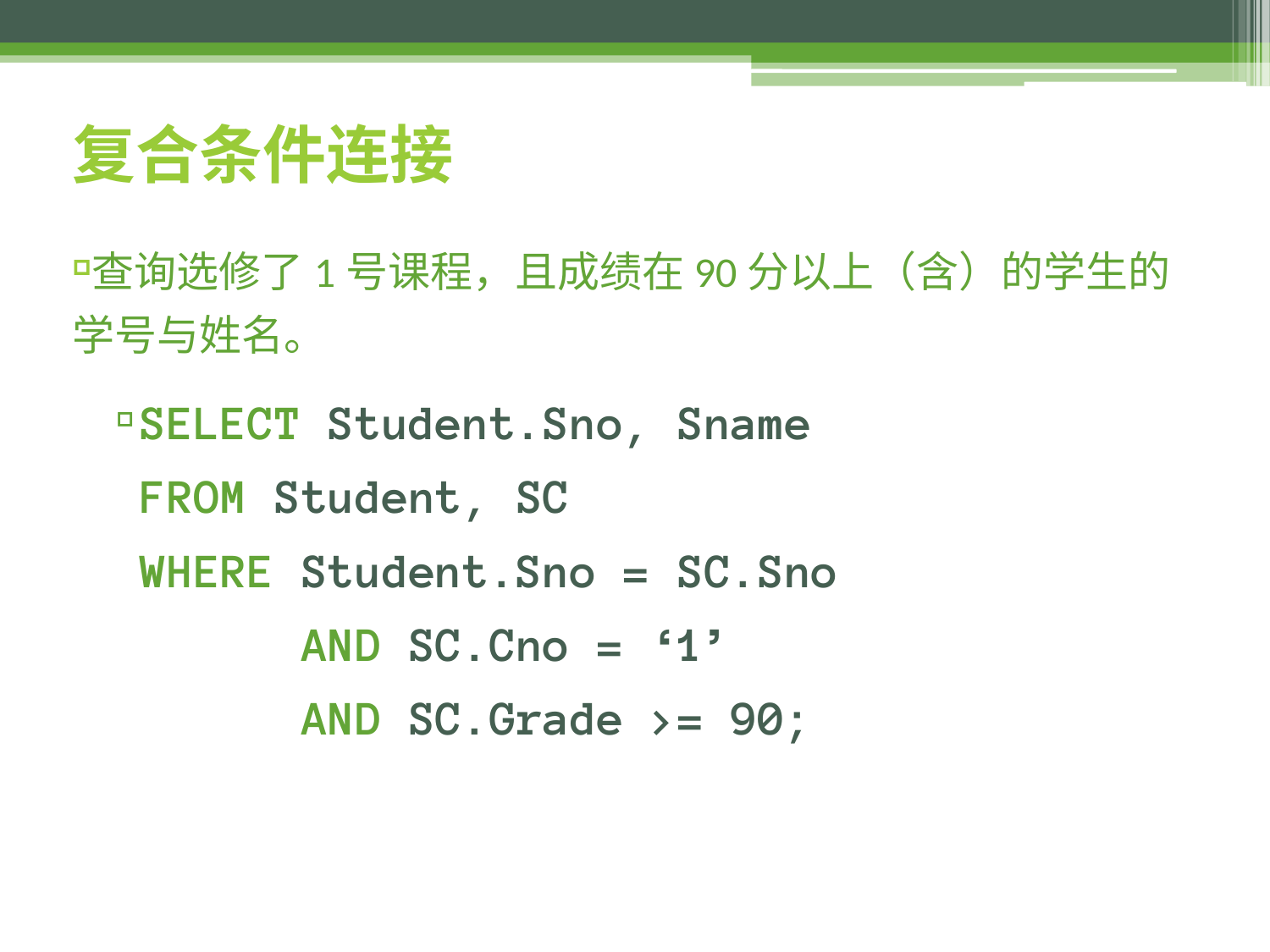

# 复合条件连接
查询选修了1号课程，且成绩在90分以上（含）的学生的学号与姓名。
SELECT Student.Sno, Sname
FROM Student, SC
WHERE Student.Sno = SC.Sno
      AND SC.Cno = ‘1’
      AND SC.Grade >= 90;